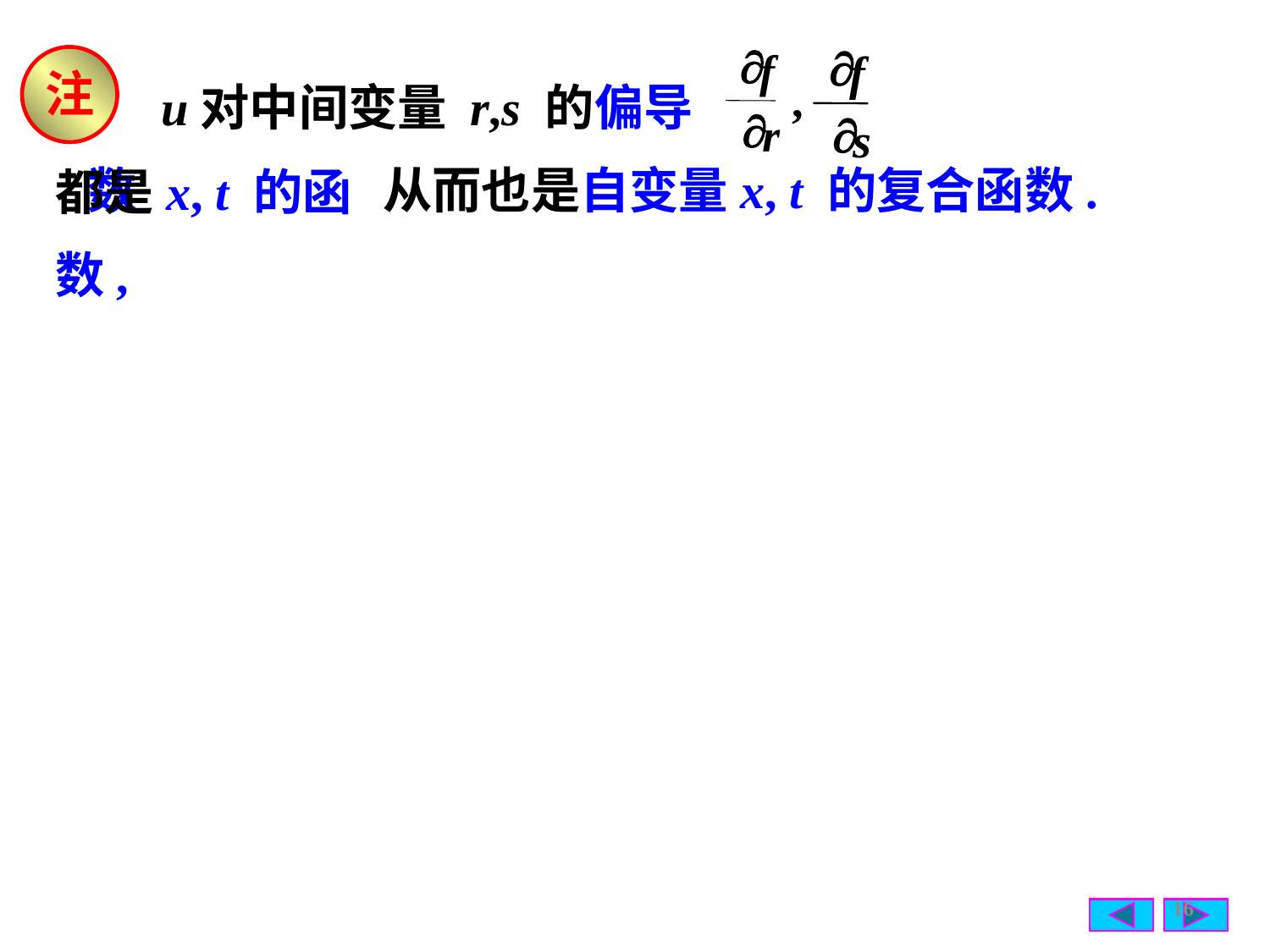

∂
f

∂
s
∂
f

,

∂
r
      u对中间变量 r,s 的偏导数

注
都是x, t 的函数,
从而也是自变量x, t 的复合函数.
16